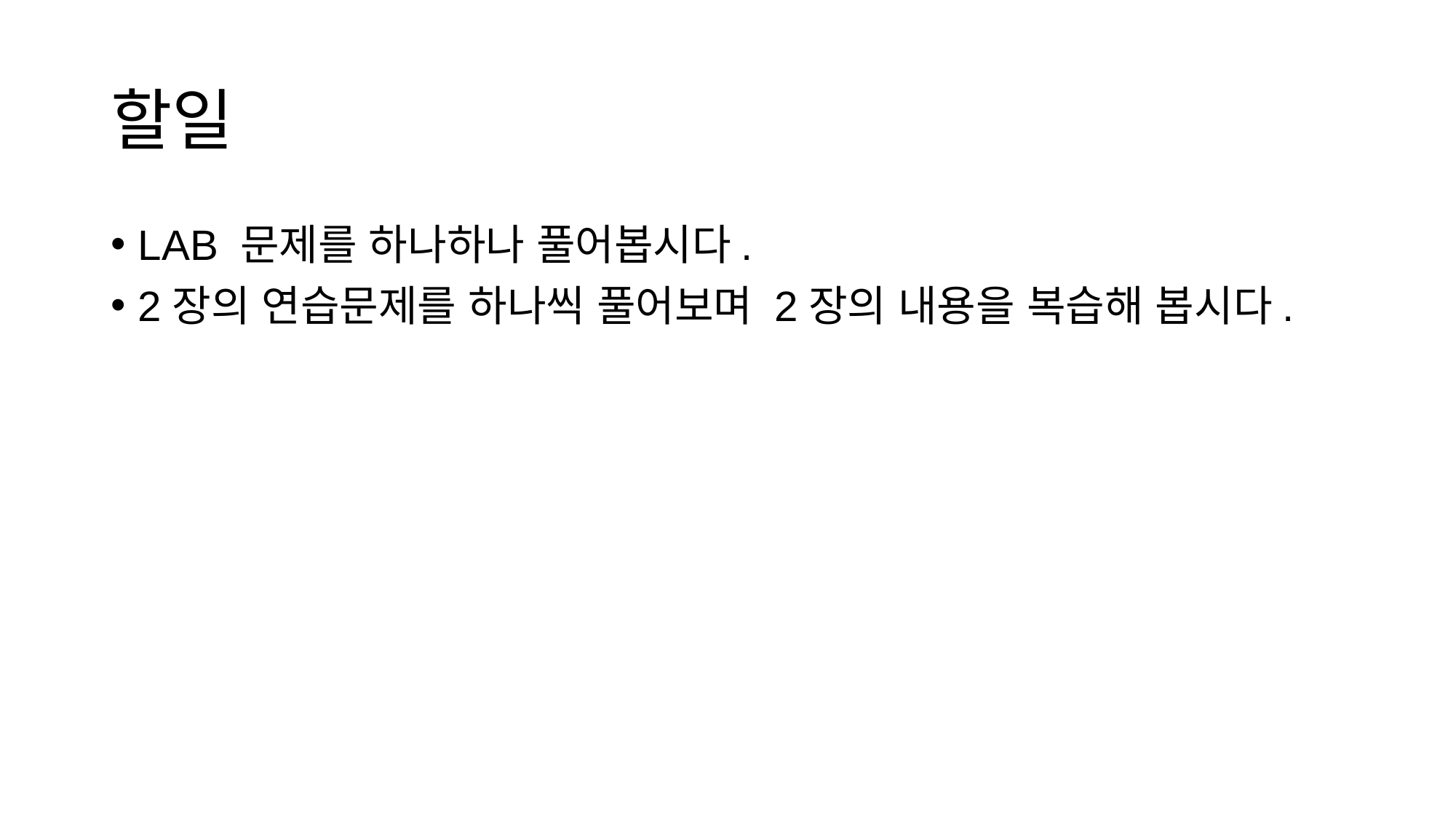

# 할일
LAB 문제를 하나하나 풀어봅시다.
2장의 연습문제를 하나씩 풀어보며 2장의 내용을 복습해 봅시다.